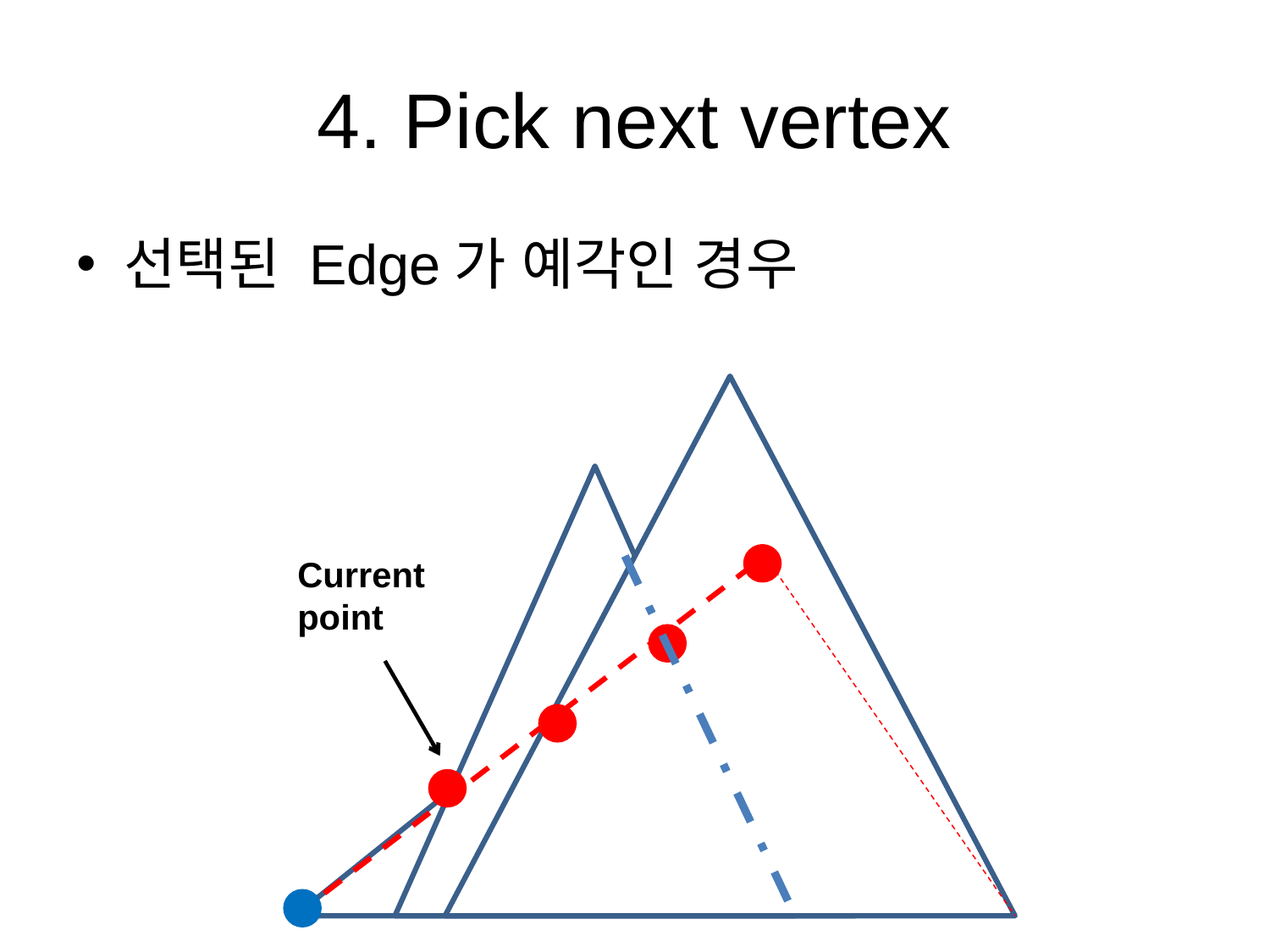

# 4. Pick next vertex
선택된 Edge가 예각인 경우

Current point